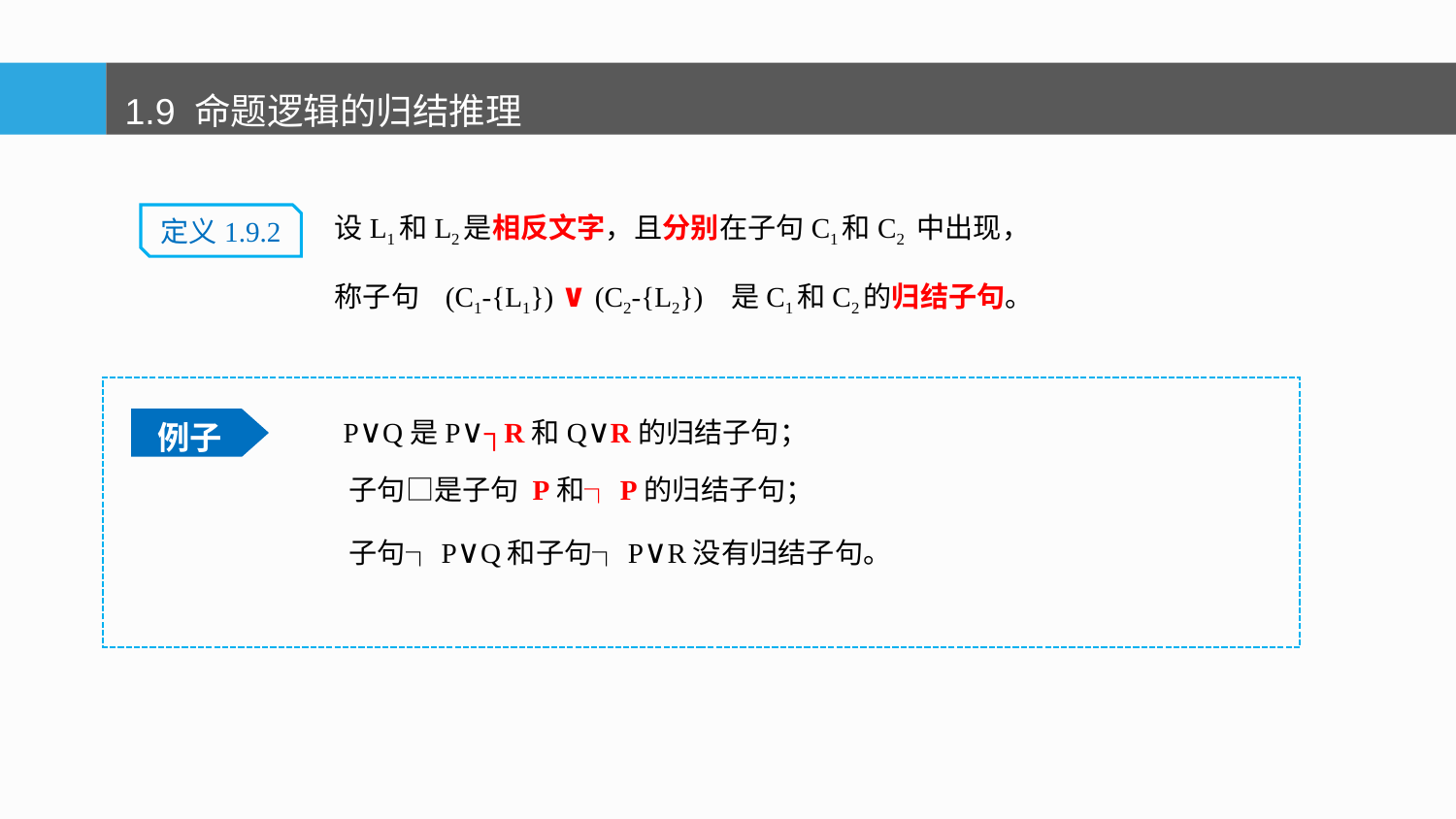

1.9 命题逻辑的归结推理

设L1和L2是相反文字，且分别在子句C1和C2  中出现，
称子句   (C1-{L1}) ∨ (C2-{L2})   是C1和C2的归结子句。
定义1.9.2

 P∨Q是P∨┐R和Q∨R的归结子句；
 子句□是子句 P和┐P的归结子句；
 子句┐P∨Q和子句┐P∨R没有归结子句。
例子